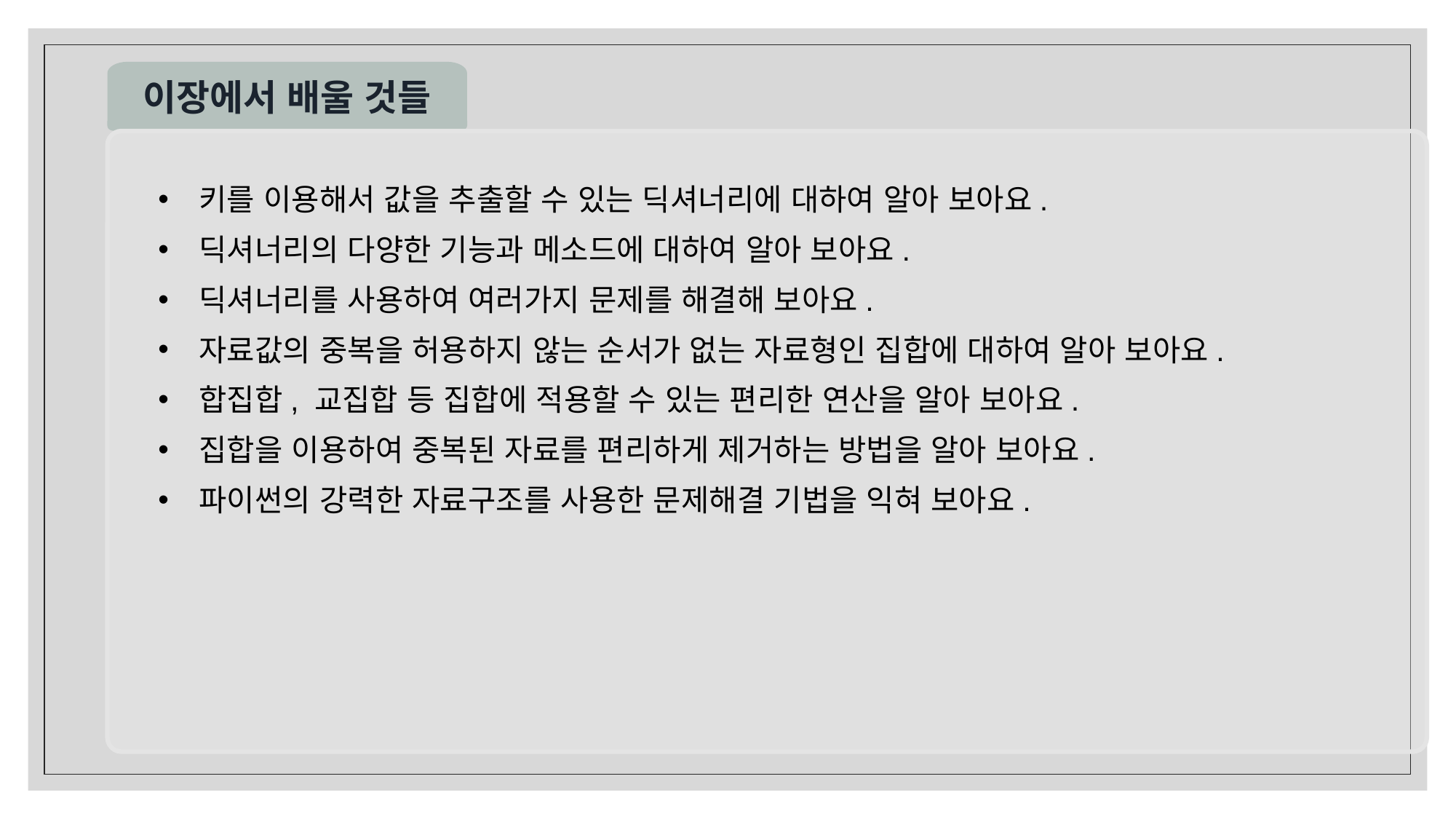

이장에서 배울 것들

키를 이용해서 값을 추출할 수 있는 딕셔너리에 대하여 알아 보아요.
딕셔너리의 다양한 기능과 메소드에 대하여 알아 보아요.
딕셔너리를 사용하여 여러가지 문제를 해결해 보아요.
자료값의 중복을 허용하지 않는 순서가 없는 자료형인 집합에 대하여 알아 보아요.
합집합, 교집합 등 집합에 적용할 수 있는 편리한 연산을 알아 보아요.
집합을 이용하여 중복된 자료를 편리하게 제거하는 방법을 알아 보아요.
파이썬의 강력한 자료구조를 사용한 문제해결 기법을 익혀 보아요.